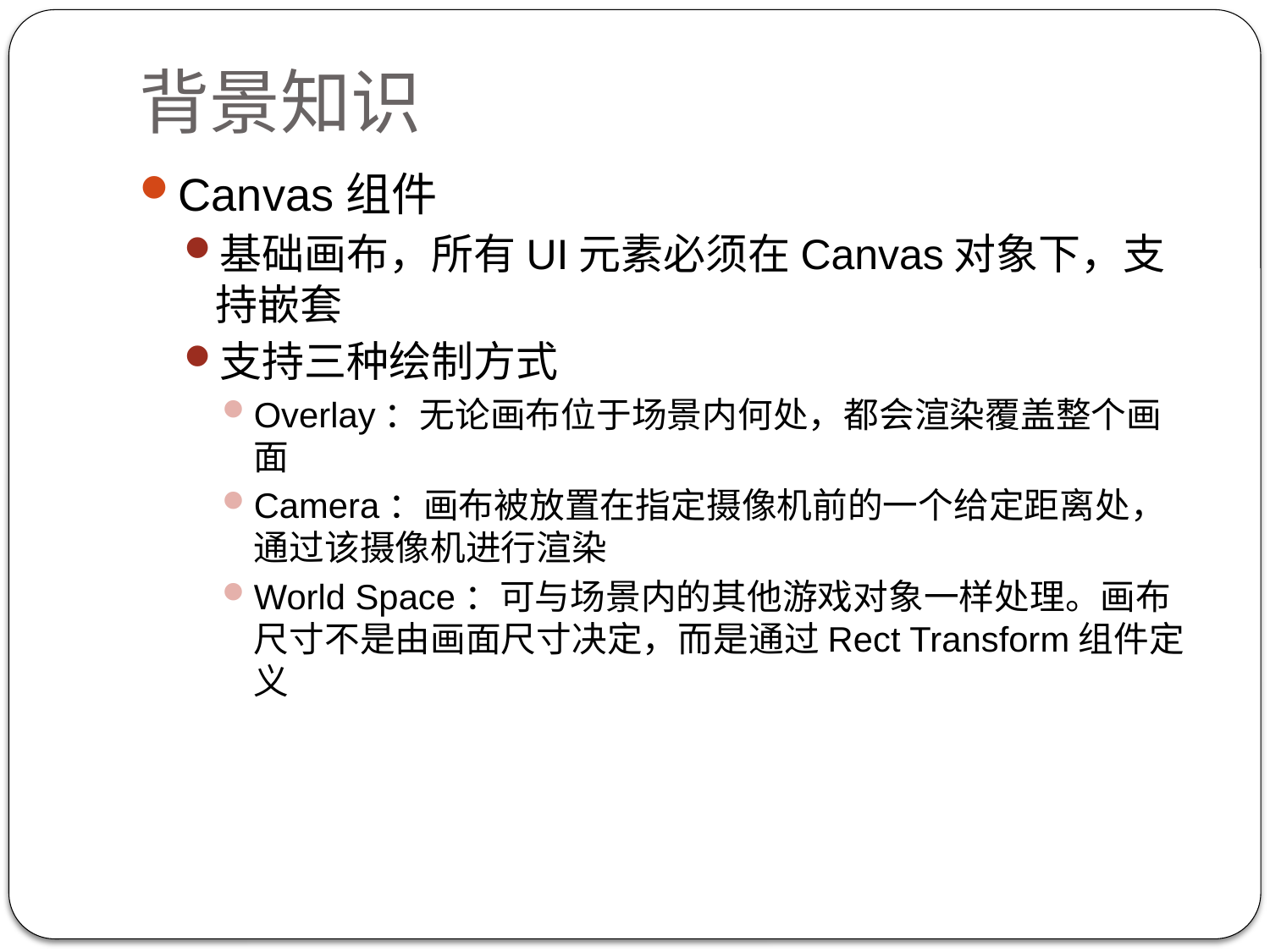

# 背景知识
Canvas组件
基础画布，所有UI元素必须在Canvas对象下，支持嵌套
支持三种绘制方式
Overlay：无论画布位于场景内何处，都会渲染覆盖整个画面
Camera：画布被放置在指定摄像机前的一个给定距离处，通过该摄像机进行渲染
World Space：可与场景内的其他游戏对象一样处理。画布尺寸不是由画面尺寸决定，而是通过Rect Transform组件定义